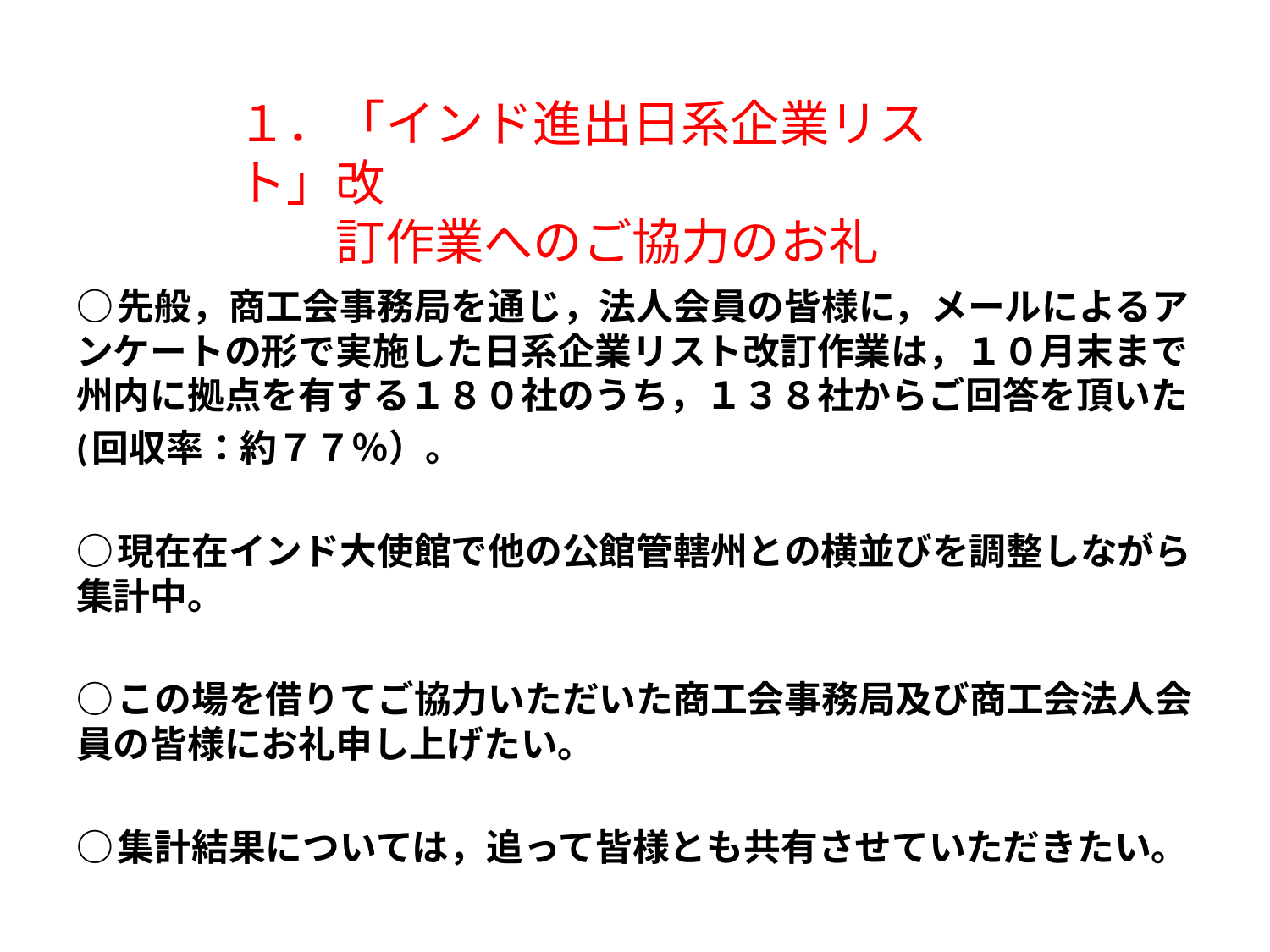

１．「インド進出日系企業リスト」改
　　訂作業へのご協力のお礼

○先般，商工会事務局を通じ，法人会員の皆様に，メールによるアンケートの形で実施した日系企業リスト改訂作業は，１０月末まで州内に拠点を有する１８０社のうち，１３８社からご回答を頂いた
(回収率：約７７％）。

○現在在インド大使館で他の公館管轄州との横並びを調整しながら集計中。

○この場を借りてご協力いただいた商工会事務局及び商工会法人会員の皆様にお礼申し上げたい。

○集計結果については，追って皆様とも共有させていただきたい。